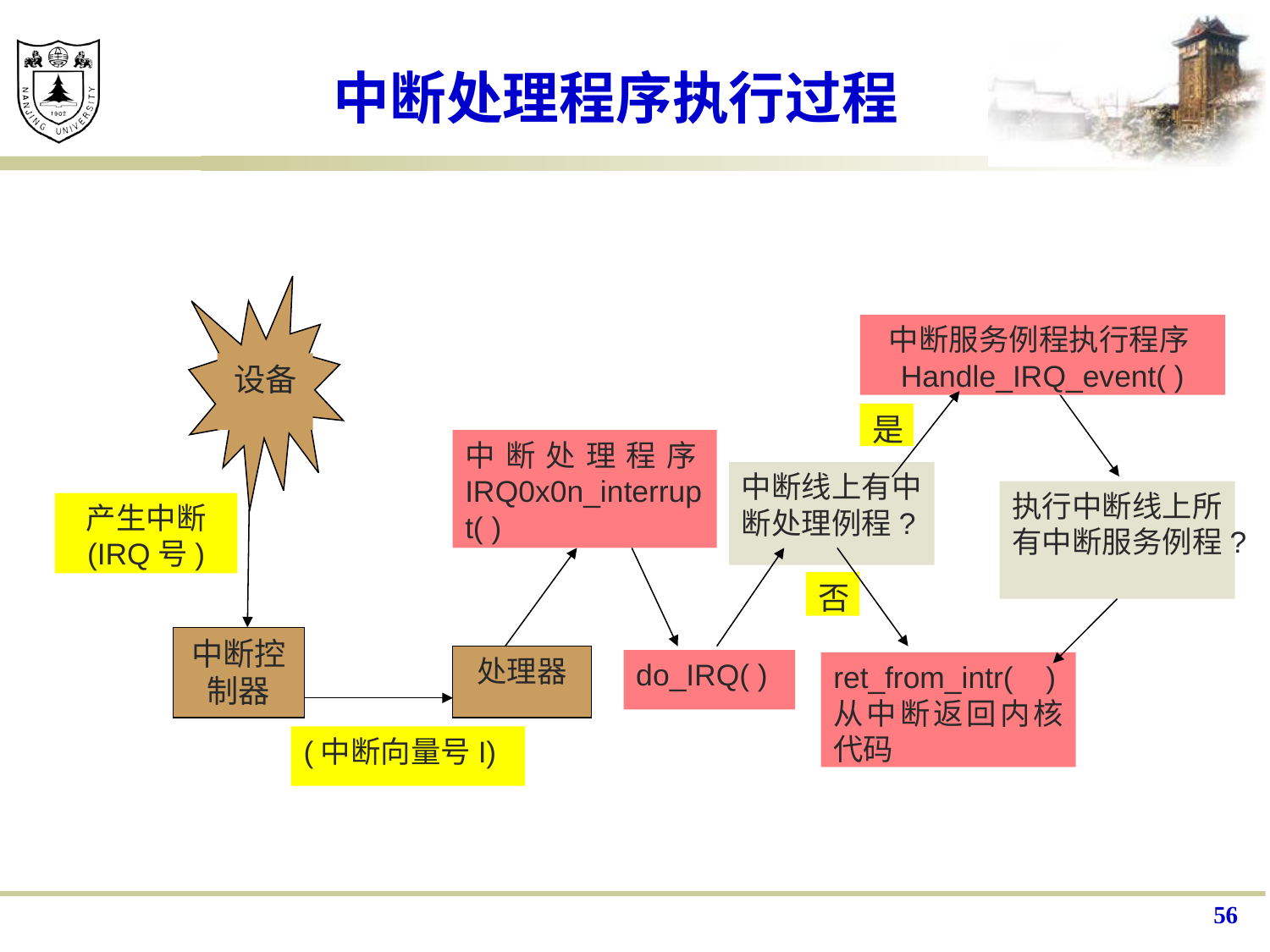

# 中断处理程序执行过程

设备
产生中断
(IRQ号)
中断控制器
中断处理程序IRQ0x0n_interrupt( )
中断线上有中断处理例程?
否
处理器
do_IRQ( )
ret_from_intr( )从中断返回内核代码
(中断向量号I)
是
中断服务例程执行程序Handle_IRQ_event( )
执行中断线上所有中断服务例程?
56